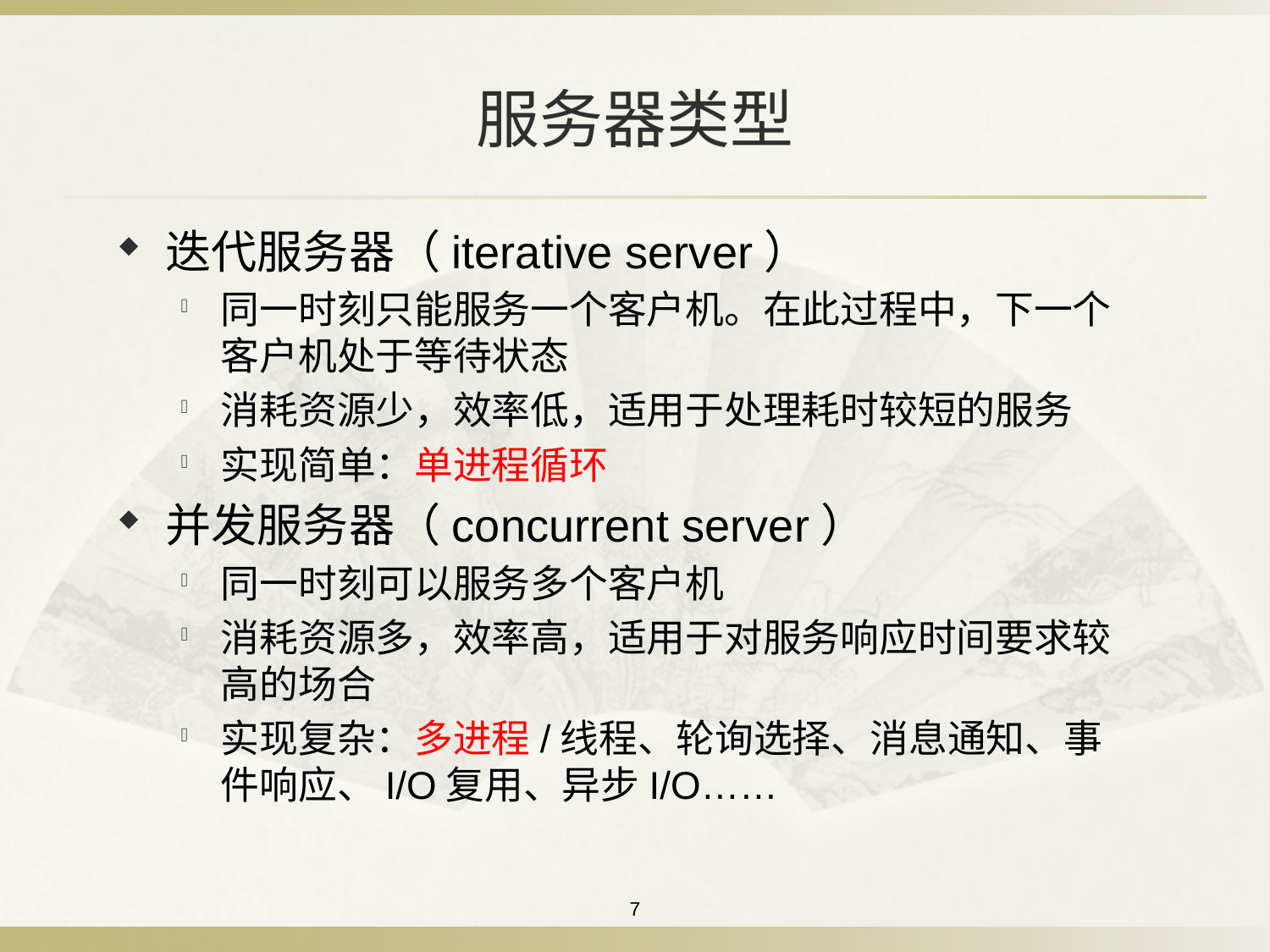

# 服务器类型
迭代服务器（iterative server）
同一时刻只能服务一个客户机。在此过程中，下一个客户机处于等待状态
消耗资源少，效率低，适用于处理耗时较短的服务
实现简单：单进程循环
并发服务器（concurrent server）
同一时刻可以服务多个客户机
消耗资源多，效率高，适用于对服务响应时间要求较高的场合
实现复杂：多进程/线程、轮询选择、消息通知、事件响应、I/O复用、异步I/O……
7